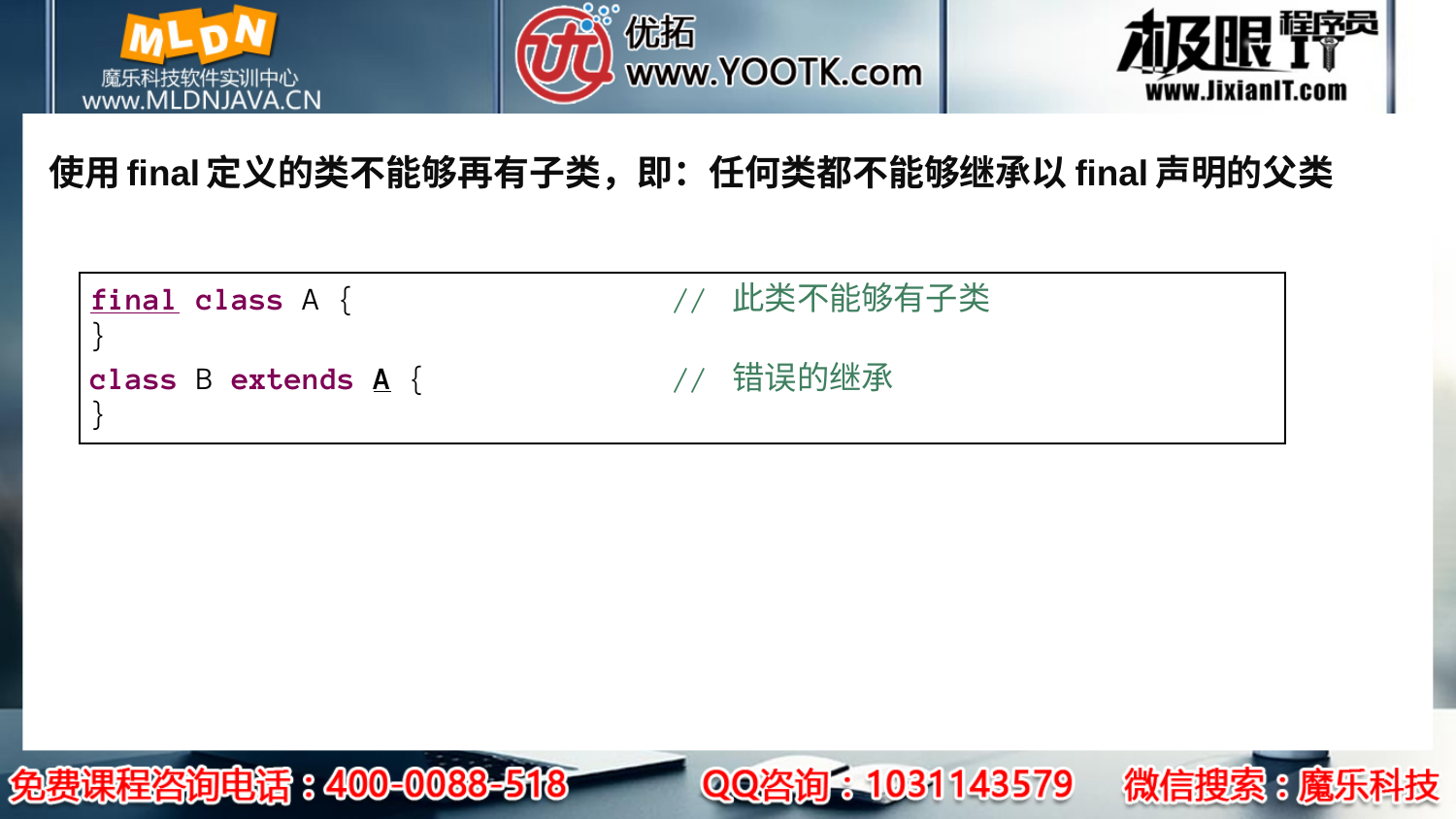

# 使用final定义的类不能够再有子类，即：任何类都不能够继承以final声明的父类
| final class A { // 此类不能够有子类 } class B extends A { // 错误的继承 } |
| --- |